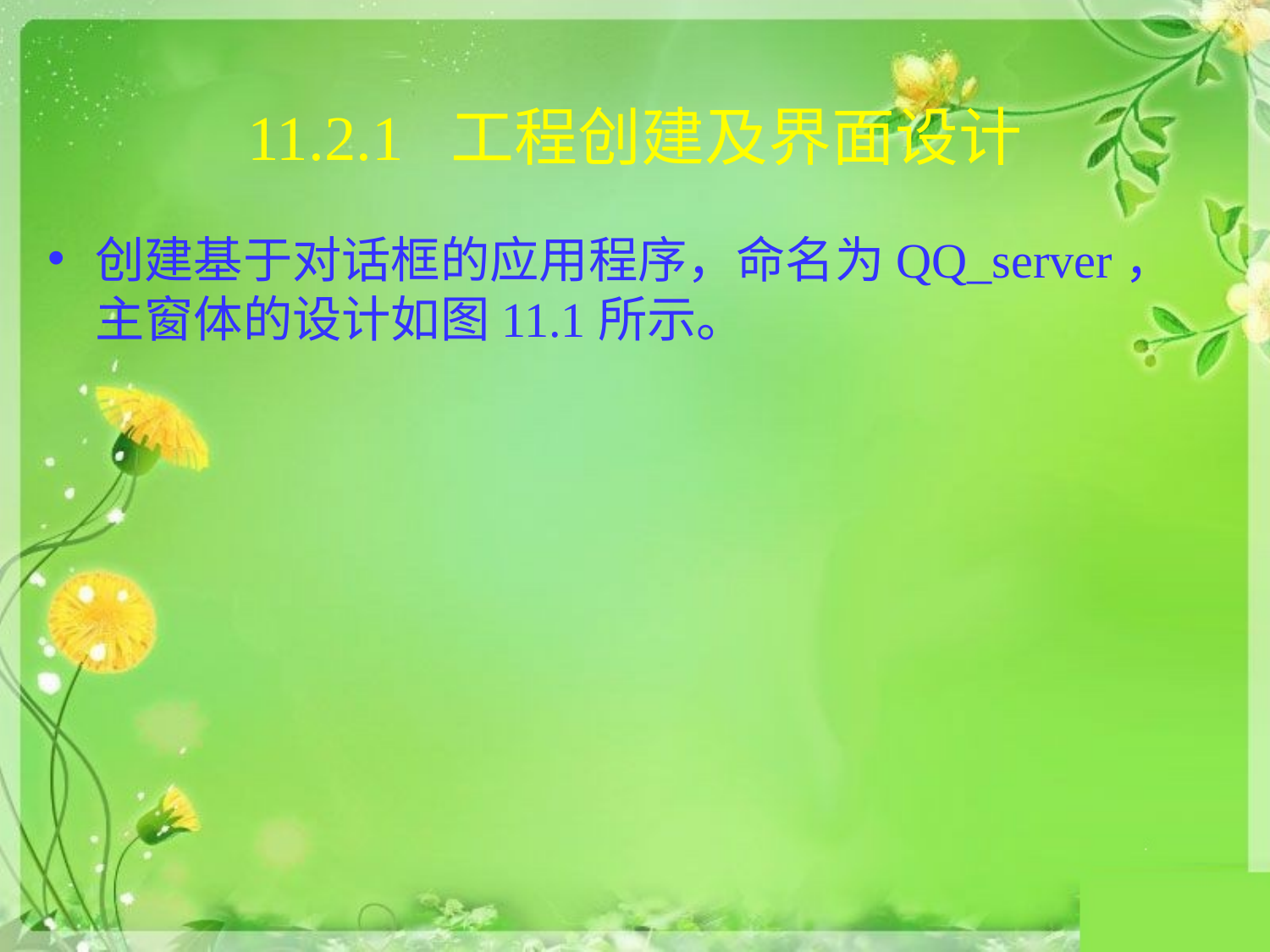

# 11.2.1  工程创建及界面设计
创建基于对话框的应用程序，命名为QQ_server，主窗体的设计如图11.1所示。